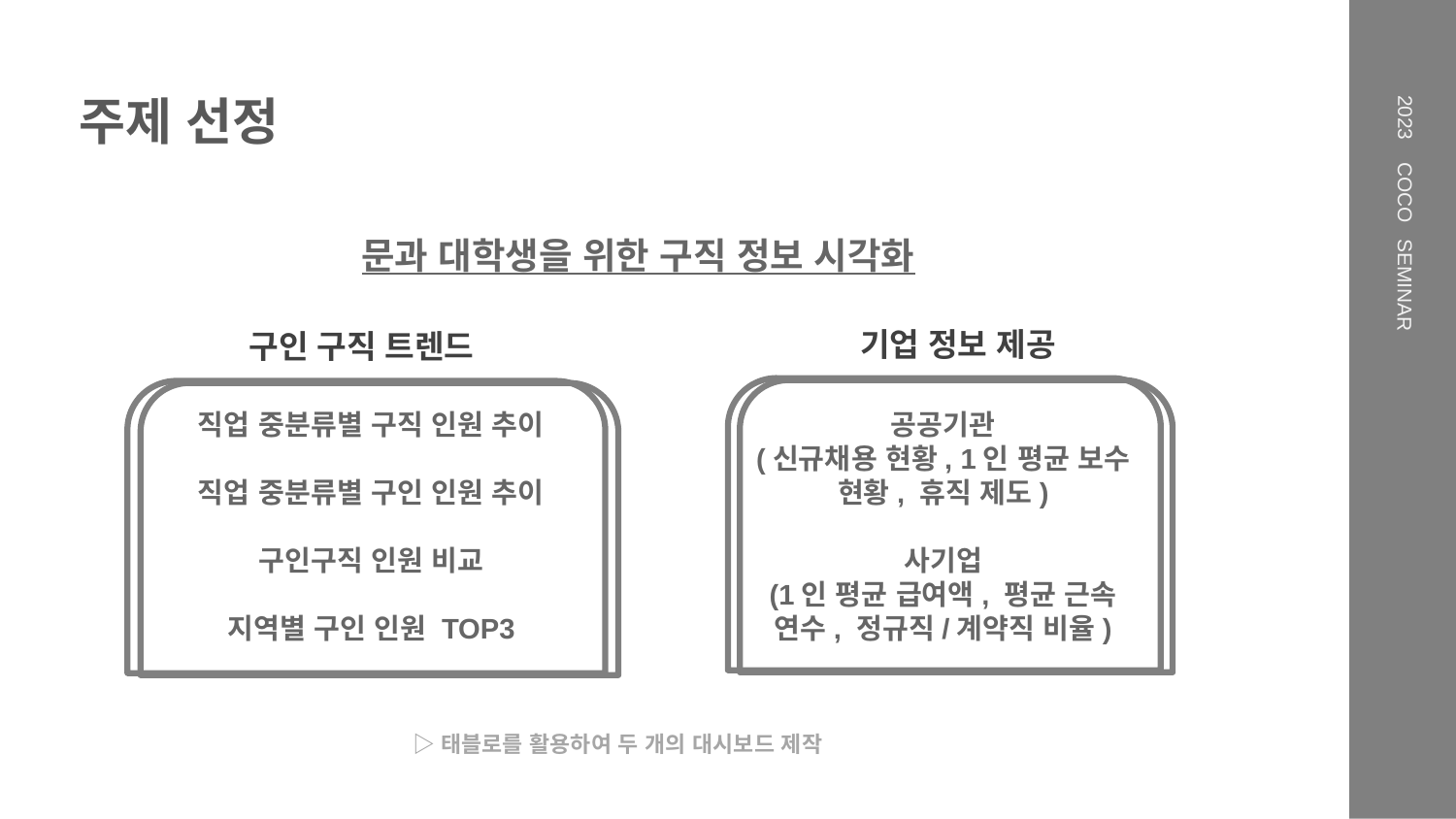

주제 선정
문과 대학생을 위한 구직 정보 시각화
기업 정보 제공
구인 구직 트렌드
2023    COCO   SEMINAR

공공기관
(신규채용 현황, 1인 평균 보수 현황, 휴직 제도)

사기업
(1인 평균 급여액, 평균 근속 연수, 정규직/계약직 비율)

직업 중분류별 구직 인원 추이

직업 중분류별 구인 인원 추이

구인구직 인원 비교

지역별 구인 인원 TOP3

▷태블로를 활용하여 두 개의 대시보드 제작